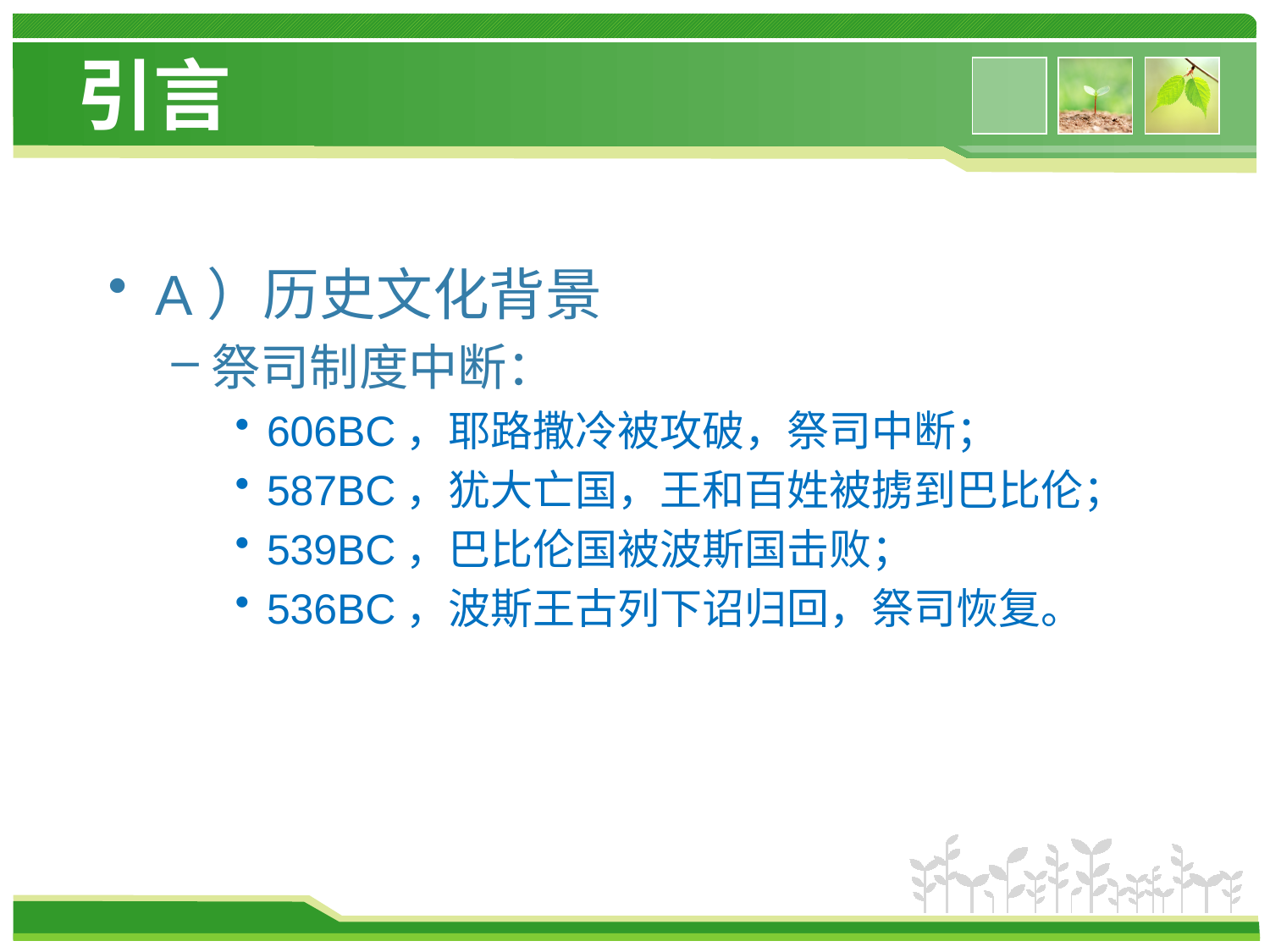

# 引言
A）历史文化背景
祭司制度中断：
606BC，耶路撒冷被攻破，祭司中断；
587BC，犹大亡国，王和百姓被掳到巴比伦；
539BC，巴比伦国被波斯国击败；
536BC，波斯王古列下诏归回，祭司恢复。